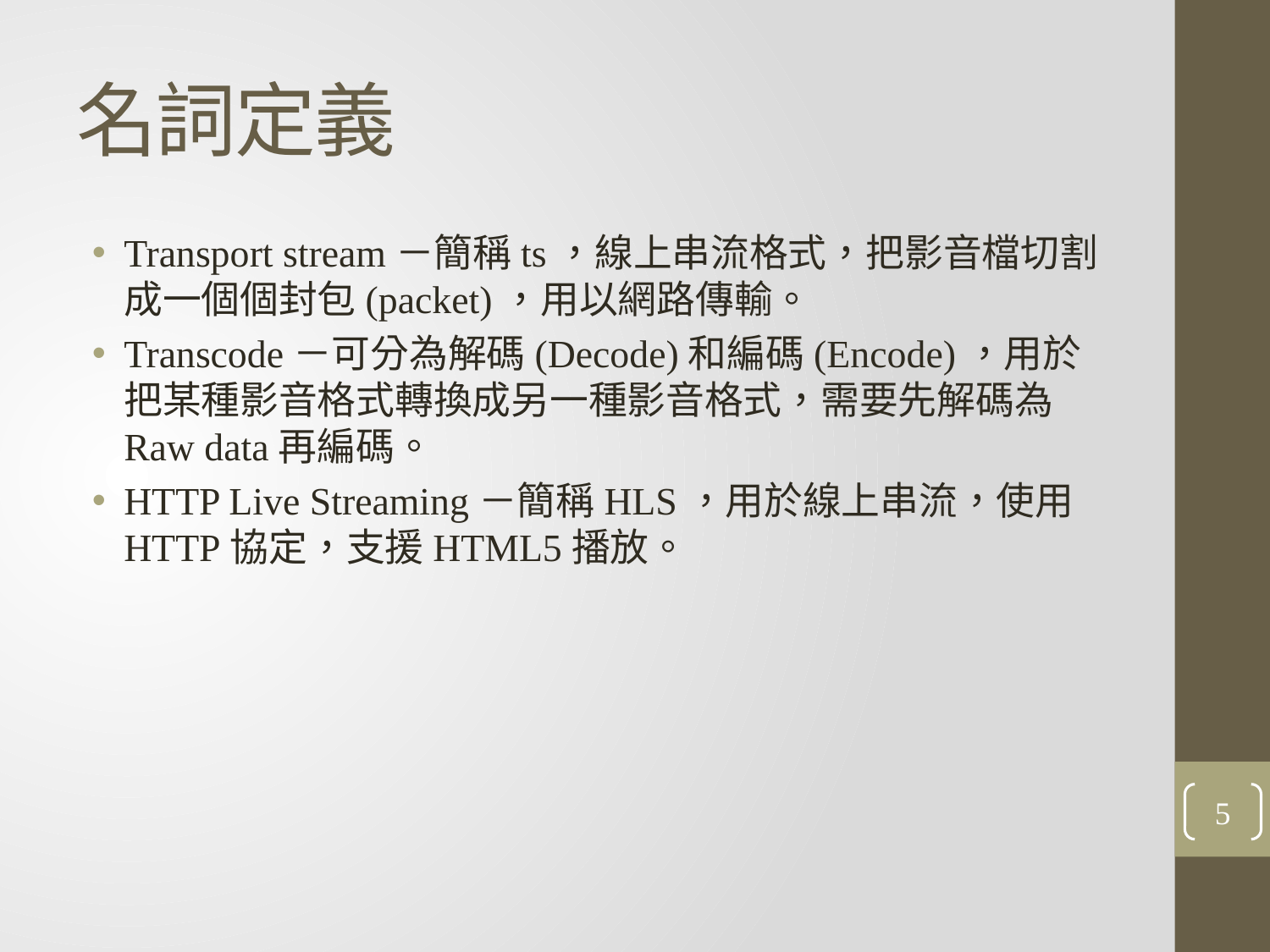

# 名詞定義
Transport stream－簡稱ts，線上串流格式，把影音檔切割成一個個封包(packet)，用以網路傳輸。
Transcode－可分為解碼(Decode)和編碼(Encode)，用於把某種影音格式轉換成另一種影音格式，需要先解碼為Raw data再編碼。
HTTP Live Streaming－簡稱HLS，用於線上串流，使用HTTP協定，支援HTML5播放。
5